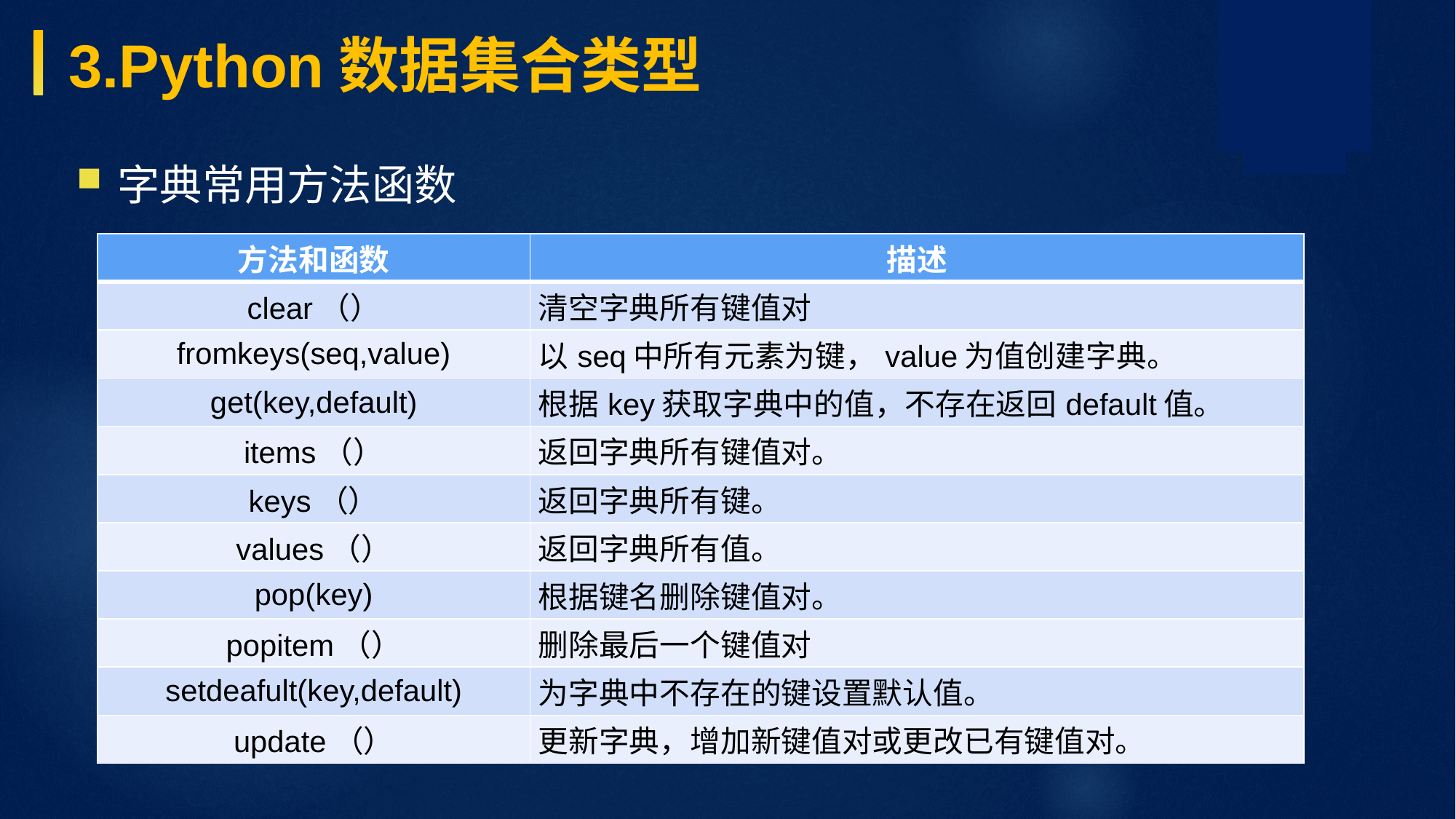

3.Python数据集合类型
字典常用方法函数

| 方法和函数 | 描述 |
| --- | --- |
| clear（） | 清空字典所有键值对 |
| fromkeys(seq,value) | 以seq中所有元素为键，value为值创建字典。 |
| get(key,default) | 根据key获取字典中的值，不存在返回default值。 |
| items（） | 返回字典所有键值对。 |
| keys（） | 返回字典所有键。 |
| values（） | 返回字典所有值。 |
| pop(key) | 根据键名删除键值对。 |
| popitem（） | 删除最后一个键值对 |
| setdeafult(key,default) | 为字典中不存在的键设置默认值。 |
| update（） | 更新字典，增加新键值对或更改已有键值对。 |